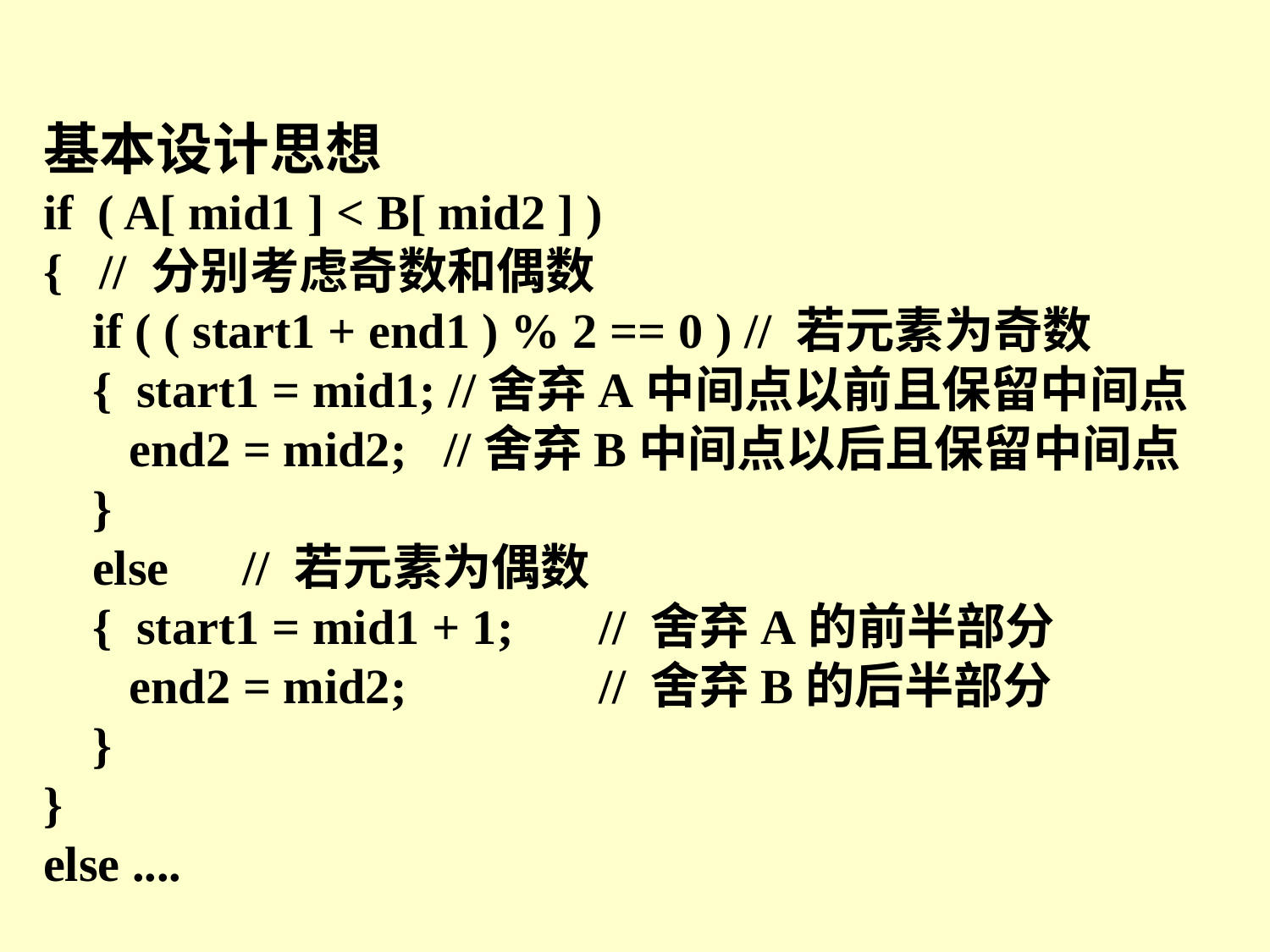

基本设计思想
if  ( A[ mid1 ] < B[ mid2 ] )
{   // 分别考虑奇数和偶数
    if ( ( start1 + end1 ) % 2 == 0 ) // 若元素为奇数
    {  start1 = mid1; //舍弃A中间点以前且保留中间点
       end2 = mid2;   //舍弃B中间点以后且保留中间点
    }
    else      // 若元素为偶数
    {  start1 = mid1 + 1; 	// 舍弃A的前半部分
       end2 = mid2; 		// 舍弃B的后半部分
    }
}
else ....